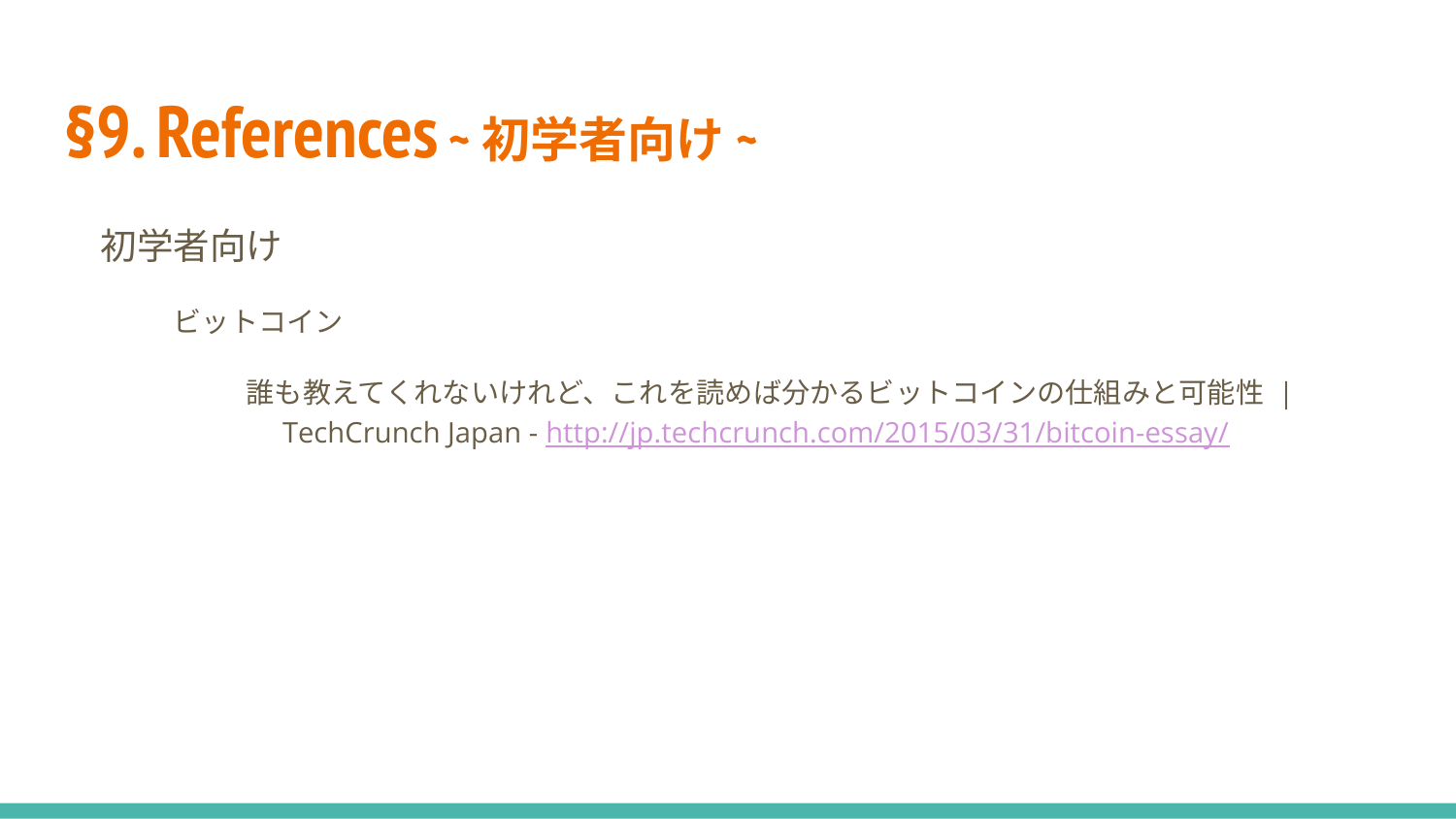

# §9. References ~初学者向け~
初学者向け
ビットコイン
誰も教えてくれないけれど、これを読めば分かるビットコインの仕組みと可能性 | TechCrunch Japan - http://jp.techcrunch.com/2015/03/31/bitcoin-essay/